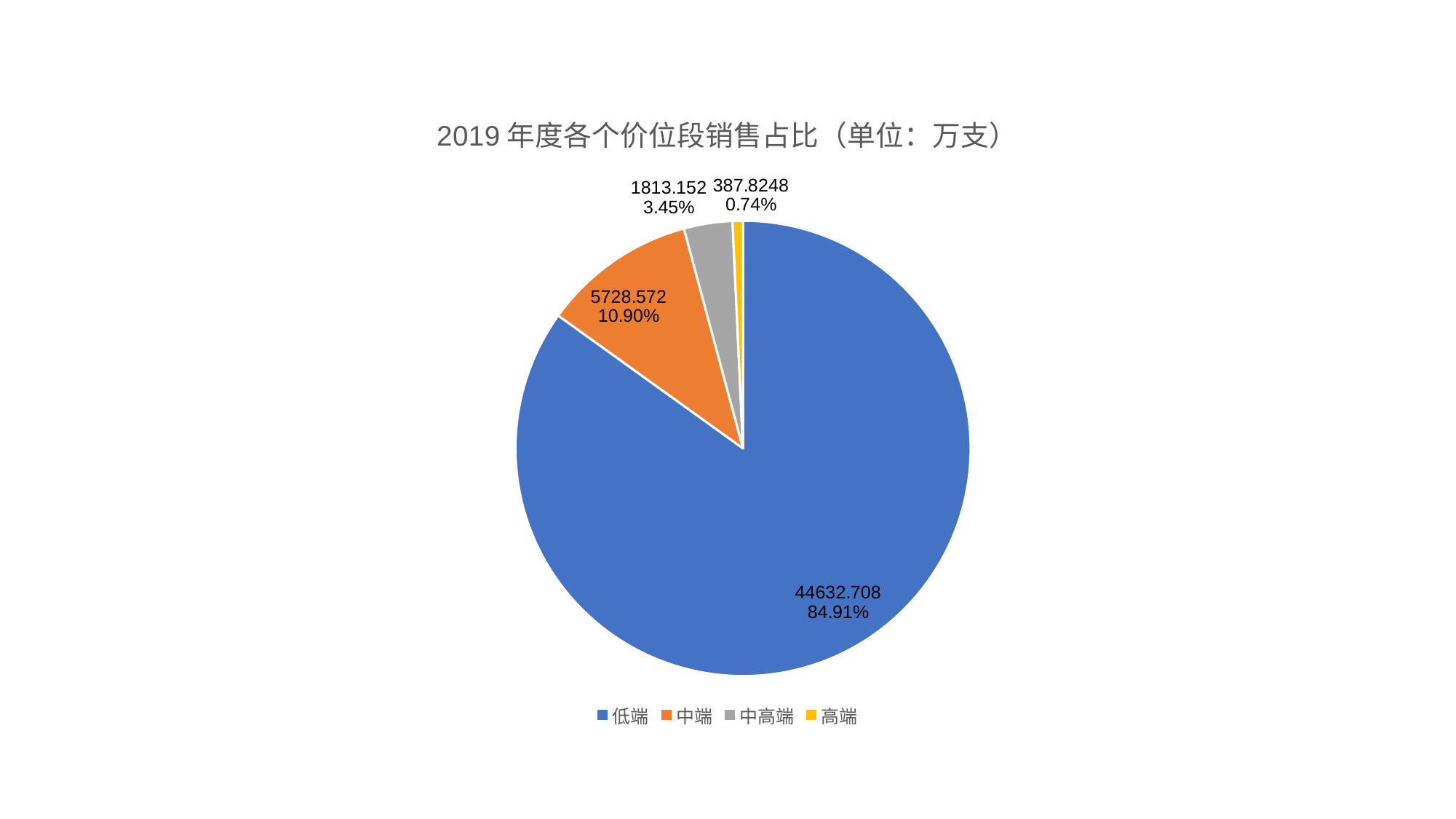

### Chart: 2019年度各个价位段销售占比（单位：万支）

| Category | 2019年度各个价位段销售占比 |
|---|---|
| 低端 | 44632.708 |
| 中端 | 5728.572 |
| 中高端 | 1813.152 |
| 高端 | 387.8248 |